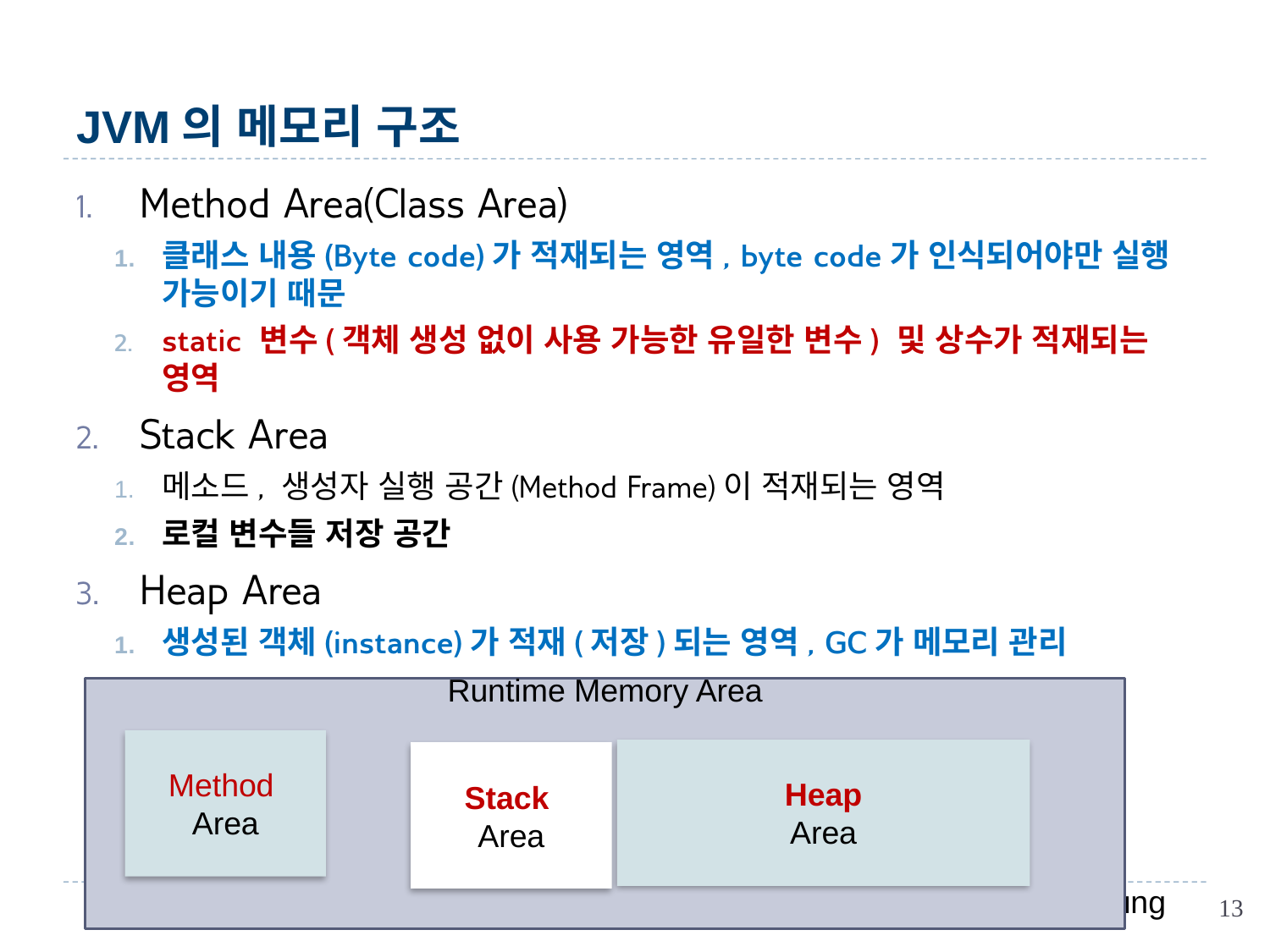

# JVM의 메모리 구조
Method Area(Class Area)
클래스 내용(Byte code)가 적재되는 영역, byte code가 인식되어야만 실행 가능이기 때문
static 변수(객체 생성 없이 사용 가능한 유일한 변수) 및 상수가 적재되는 영역
Stack Area
메소드, 생성자 실행 공간(Method Frame)이 적재되는 영역
로컬 변수들 저장 공간
Heap Area
생성된 객체(instance)가 적재(저장)되는 영역, GC가 메모리 관리

Runtime Memory Area

Method
Area
Heap
Area
Stack
Area
13